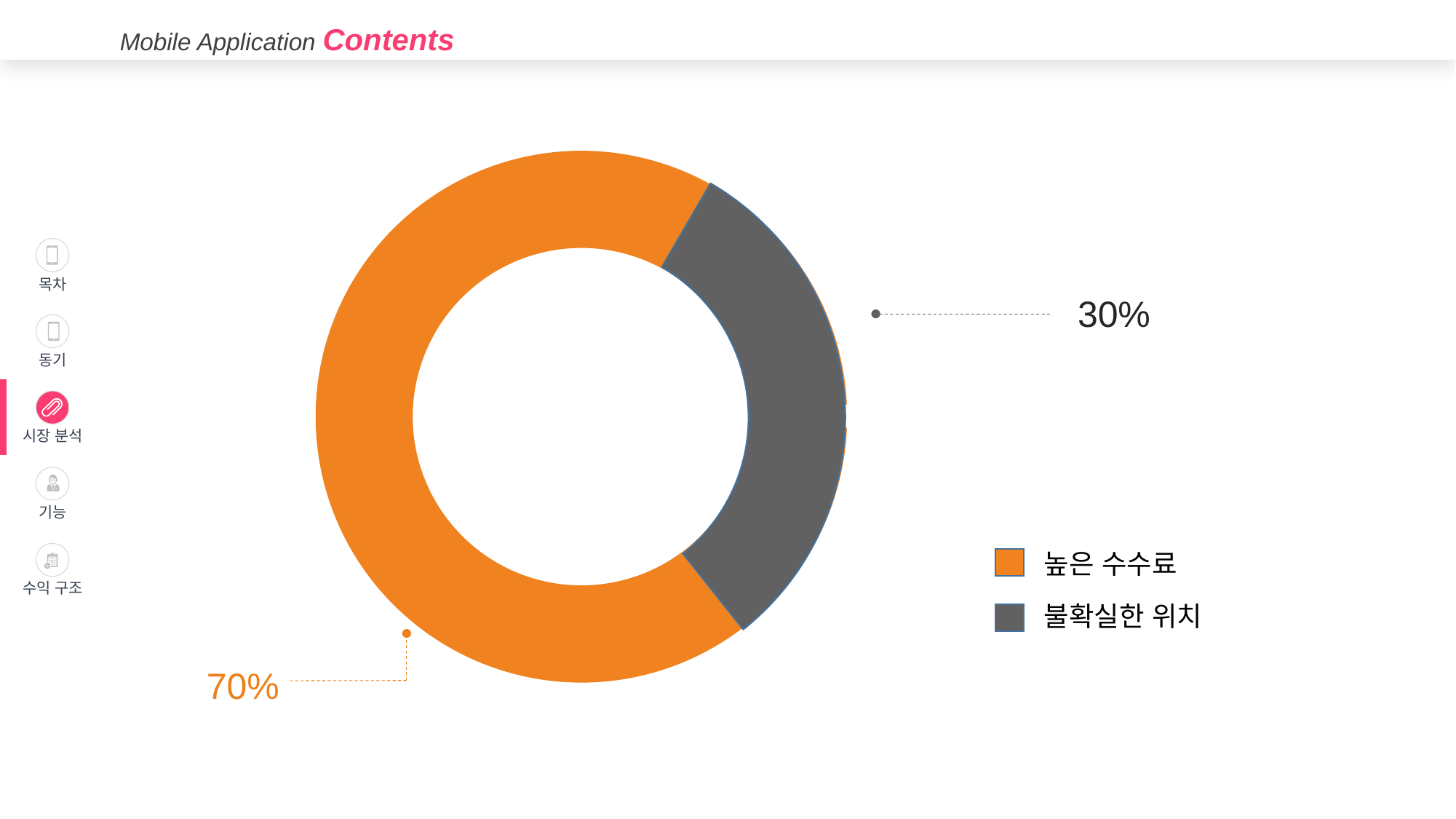

Mobile Application Contents

|  | 목차 |
| --- | --- |
|  | 동기 |
|  | 시장 분석 |
|  | 기능 |
|  | 수익 구조 |

30%

높은 수수료

불확실한 위치

70%